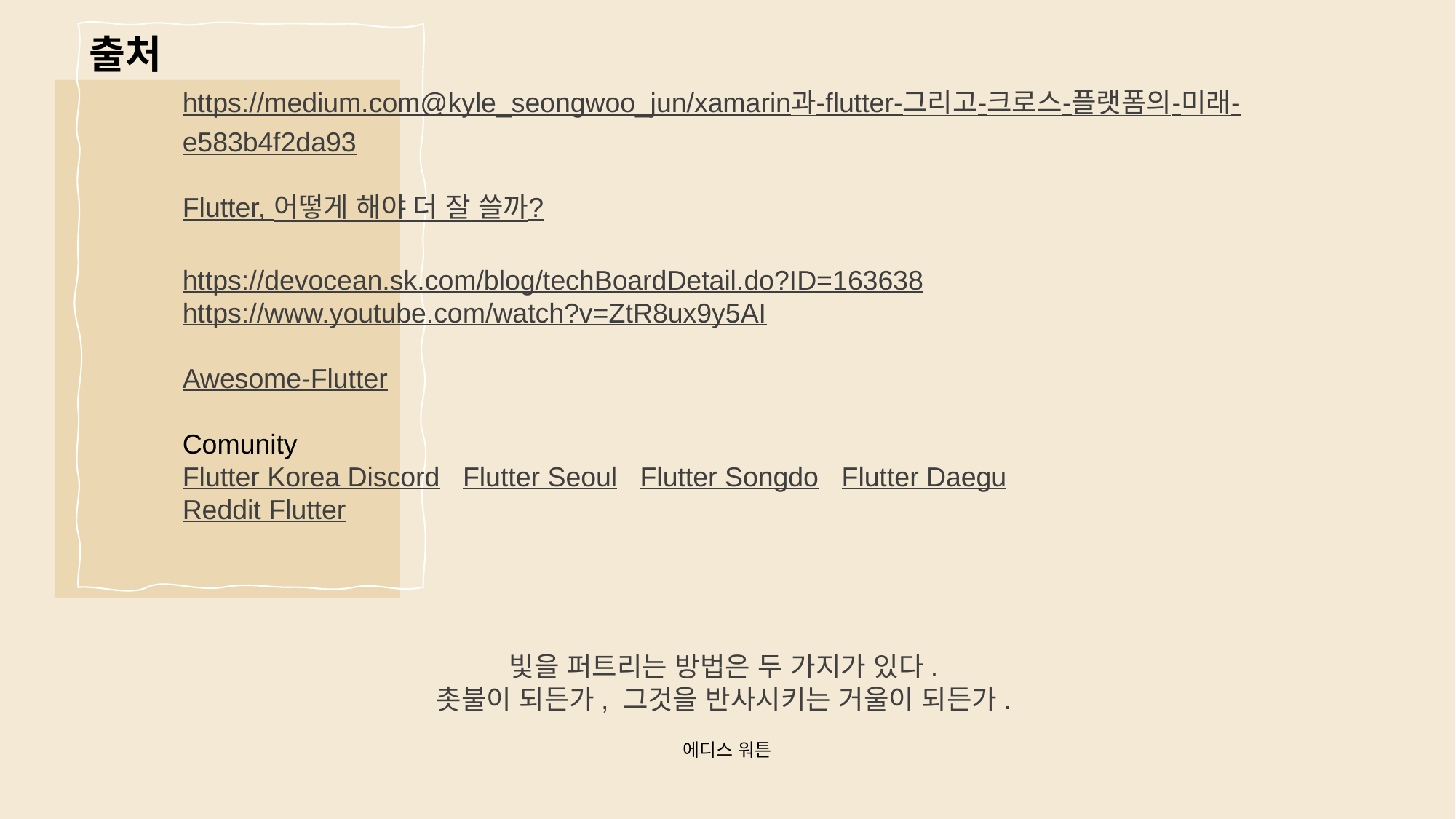

출처

https://medium.com@kyle_seongwoo_jun/xamarin과-flutter-그리고-크로스-플랫폼의-미래-e583b4f2da93

Flutter, 어떻게 해야 더 잘 쓸까?

https://devocean.sk.com/blog/techBoardDetail.do?ID=163638
https://www.youtube.com/watch?v=ZtR8ux9y5AI

Awesome-Flutter

Comunity
Flutter Korea Discord   Flutter Seoul   Flutter Songdo   Flutter Daegu
Reddit Flutter

빛을 퍼트리는 방법은 두 가지가 있다.
촛불이 되든가, 그것을 반사시키는 거울이 되든가.
에디스 워튼